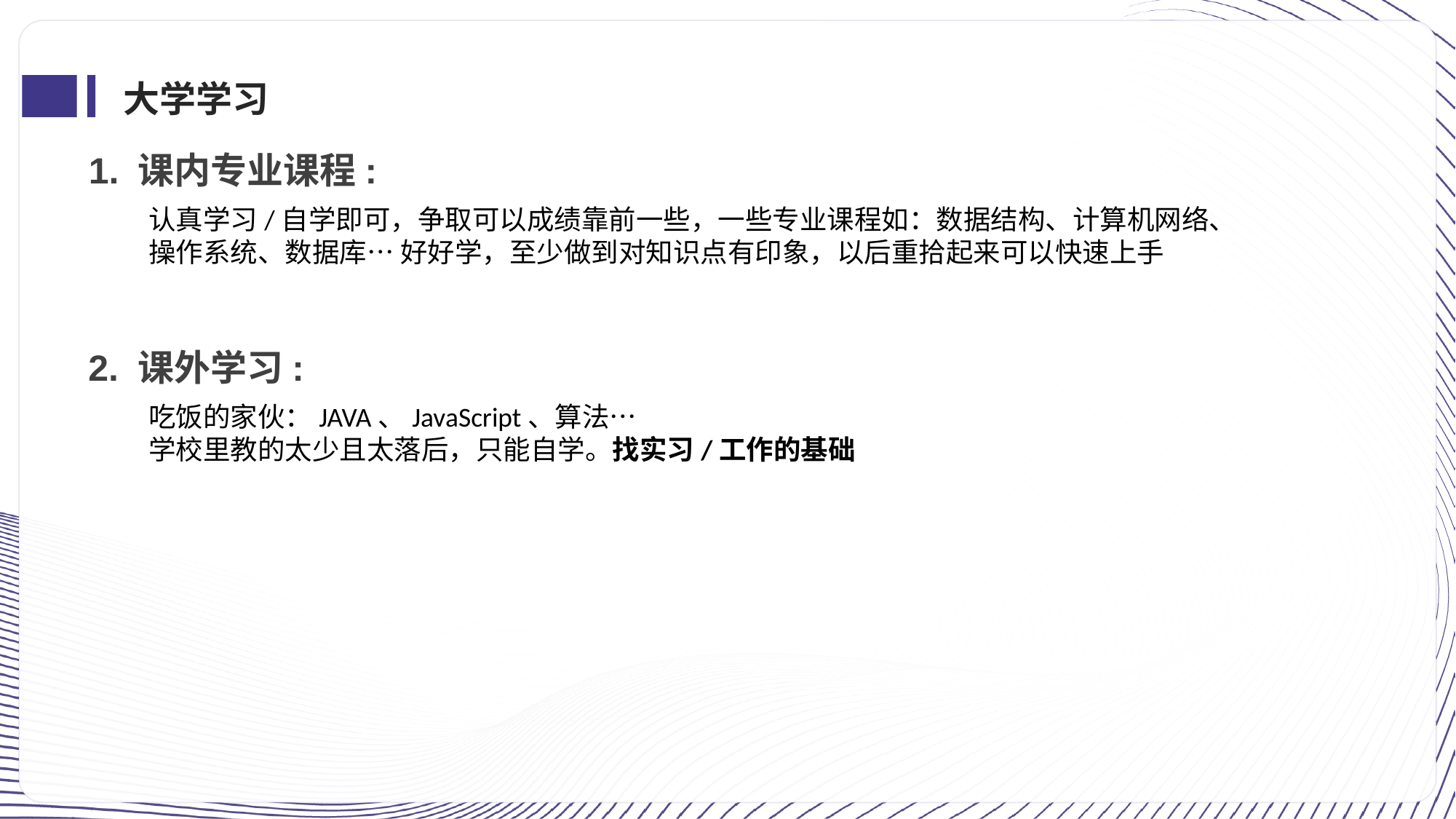

大学学习
1. 课内专业课程:
认真学习/自学即可，争取可以成绩靠前一些，一些专业课程如：数据结构、计算机网络、操作系统、数据库… 好好学，至少做到对知识点有印象，以后重拾起来可以快速上手
2. 课外学习:
吃饭的家伙：JAVA、JavaScript、算法…
学校里教的太少且太落后，只能自学。找实习/工作的基础